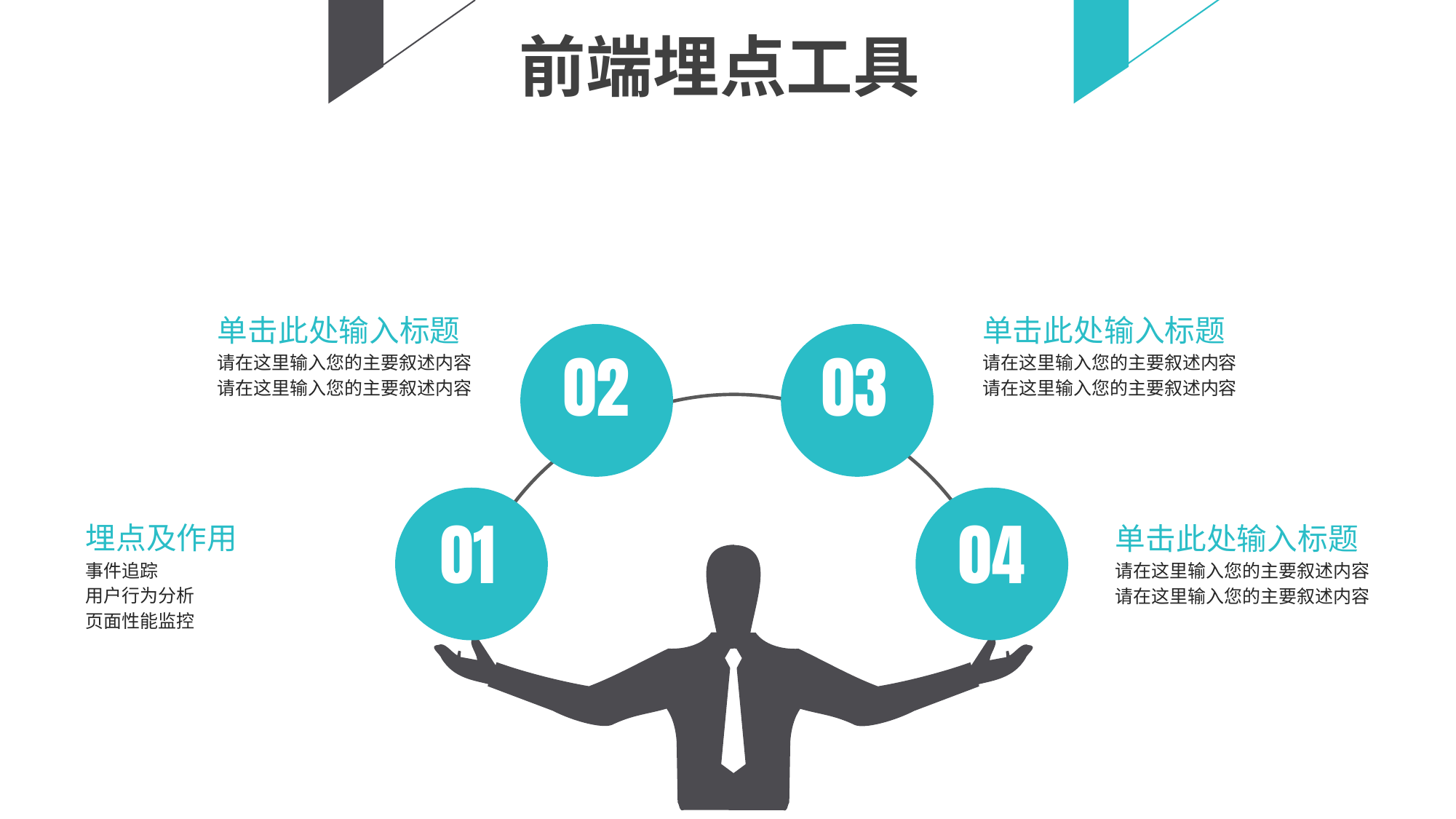

前端埋点工具
单击此处输入标题
请在这里输入您的主要叙述内容
请在这里输入您的主要叙述内容
单击此处输入标题
请在这里输入您的主要叙述内容
请在这里输入您的主要叙述内容

02

03

01

04
埋点及作用
事件追踪
用户行为分析
页面性能监控
单击此处输入标题
请在这里输入您的主要叙述内容
请在这里输入您的主要叙述内容